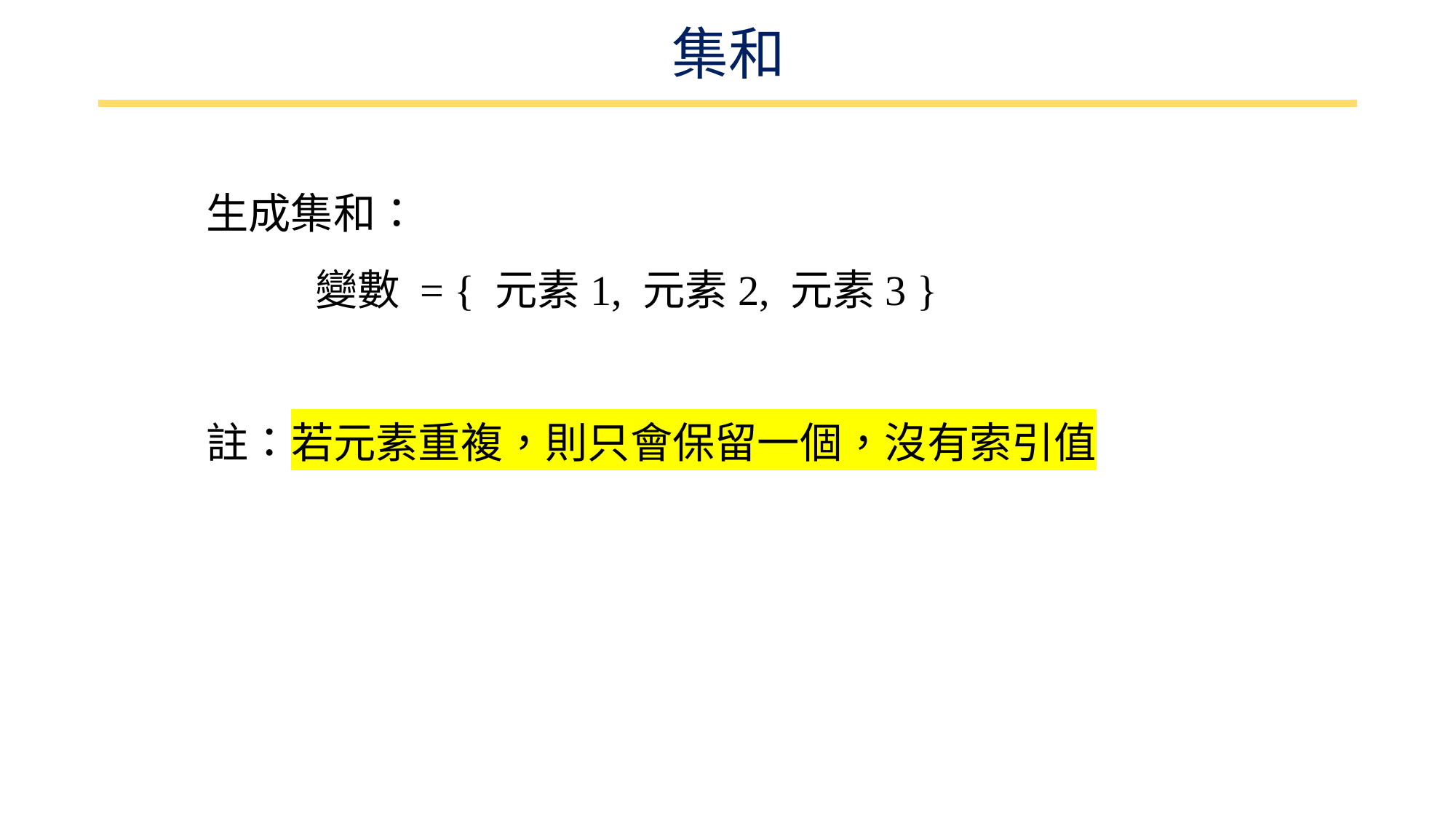

# 集和
生成集和：
	變數 = { 元素1, 元素2, 元素3 }

註：若元素重複，則只會保留一個，沒有索引值